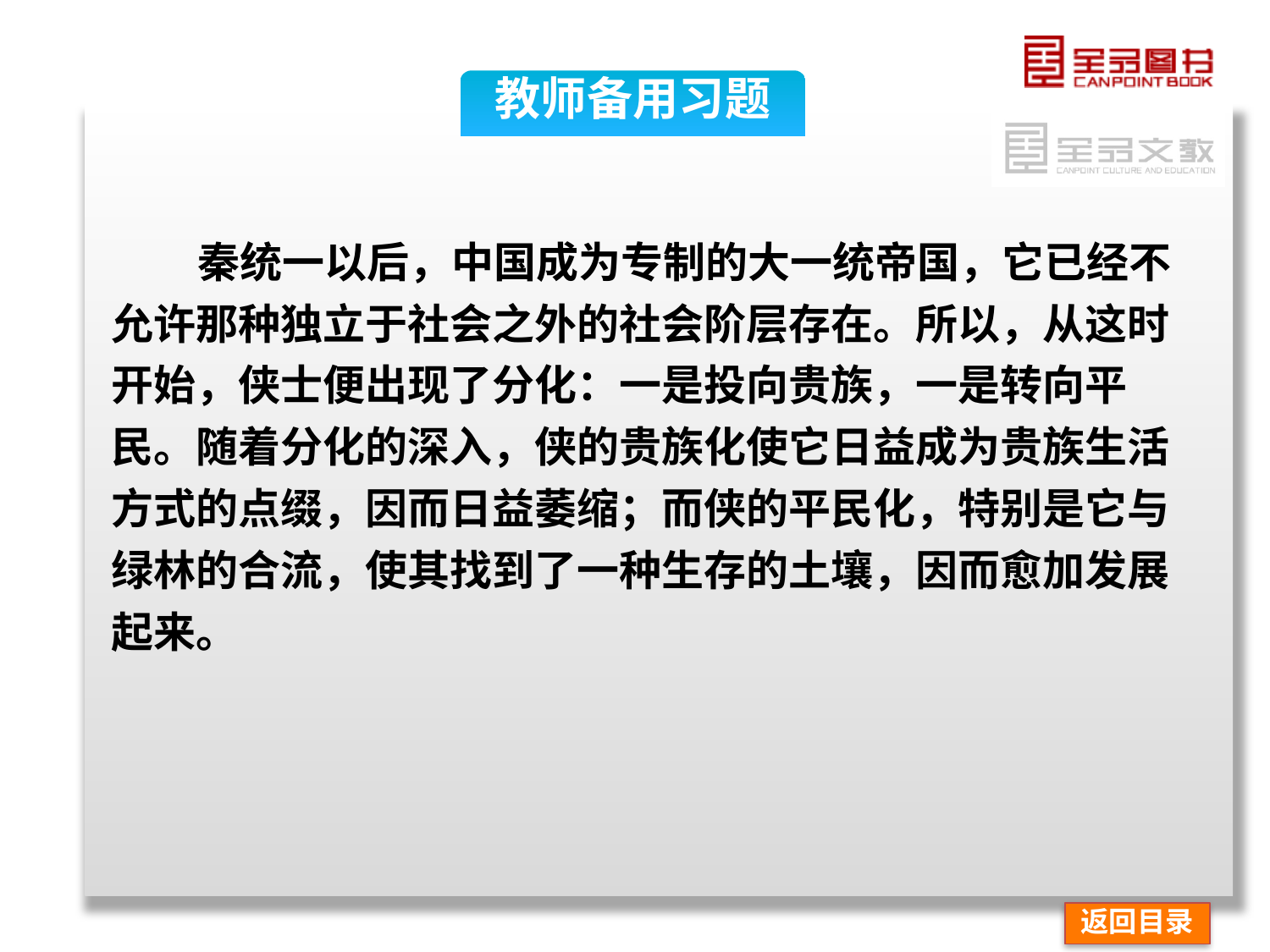

教师备用习题
秦统一以后，中国成为专制的大一统帝国，它已经不允许那种独立于社会之外的社会阶层存在。所以，从这时开始，侠士便出现了分化：一是投向贵族，一是转向平民。随着分化的深入，侠的贵族化使它日益成为贵族生活方式的点缀，因而日益萎缩；而侠的平民化，特别是它与绿林的合流，使其找到了一种生存的土壤，因而愈加发展起来。
返回目录